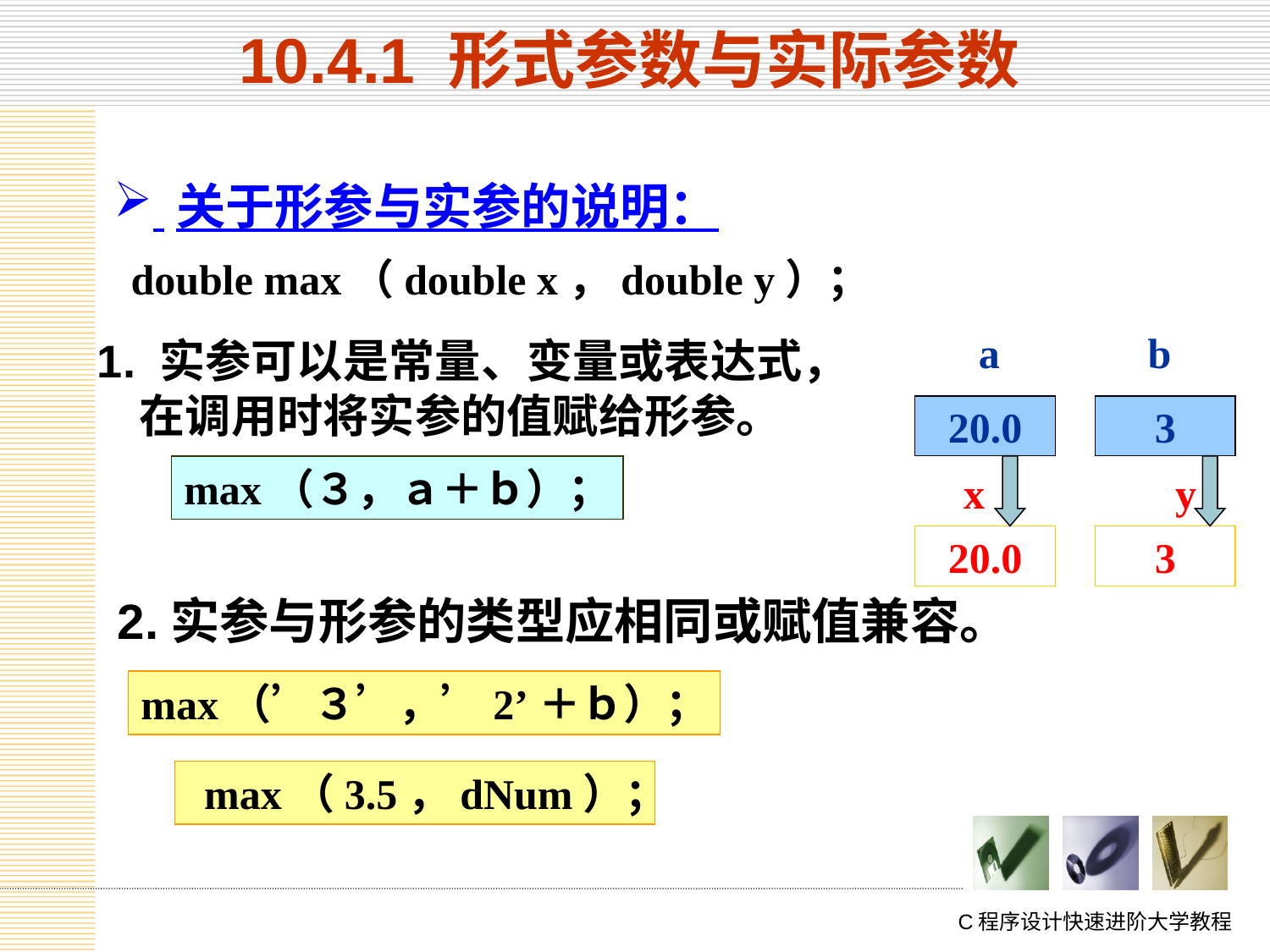

# 10.4.1 形式参数与实际参数
 关于形参与实参的说明：
double max（double x，double y）；
1. 实参可以是常量、变量或表达式，
   在调用时将实参的值赋给形参。
a              b
20.0
3

x                  y
20.0
3
max（３，ａ＋ｂ）；
2.实参与形参的类型应相同或赋值兼容。
max（’３’，’2’＋ｂ）；
max（3.5，dNum）；
34
C程序设计快速进阶大学教程